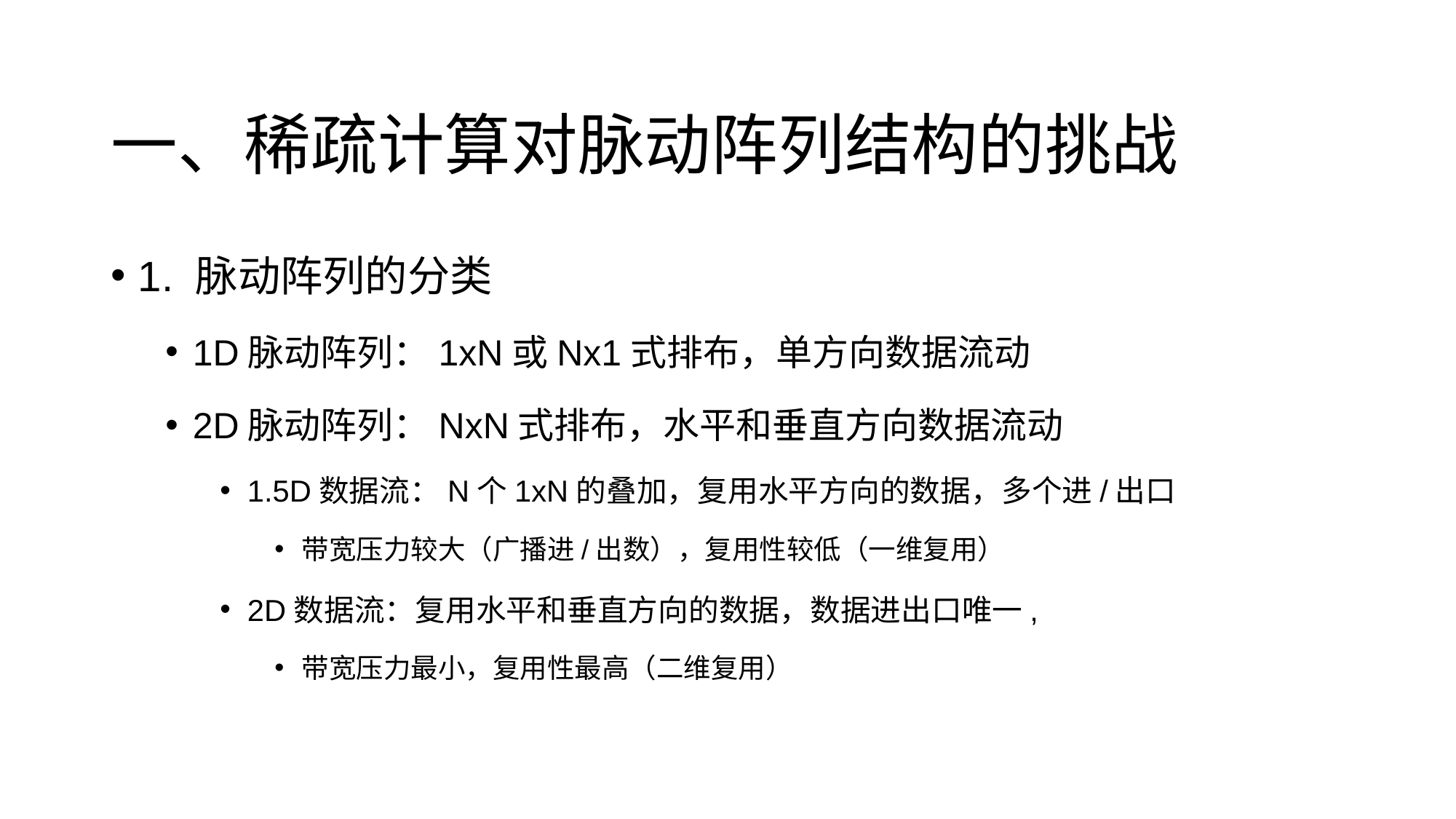

# 一、稀疏计算对脉动阵列结构的挑战
1. 脉动阵列的分类
1D脉动阵列：1xN或Nx1式排布，单方向数据流动
2D脉动阵列：NxN式排布，水平和垂直方向数据流动
1.5D数据流：N个1xN的叠加，复用水平方向的数据，多个进/出口
带宽压力较大（广播进/出数），复用性较低（一维复用）
2D数据流：复用水平和垂直方向的数据，数据进出口唯一,
带宽压力最小，复用性最高（二维复用）